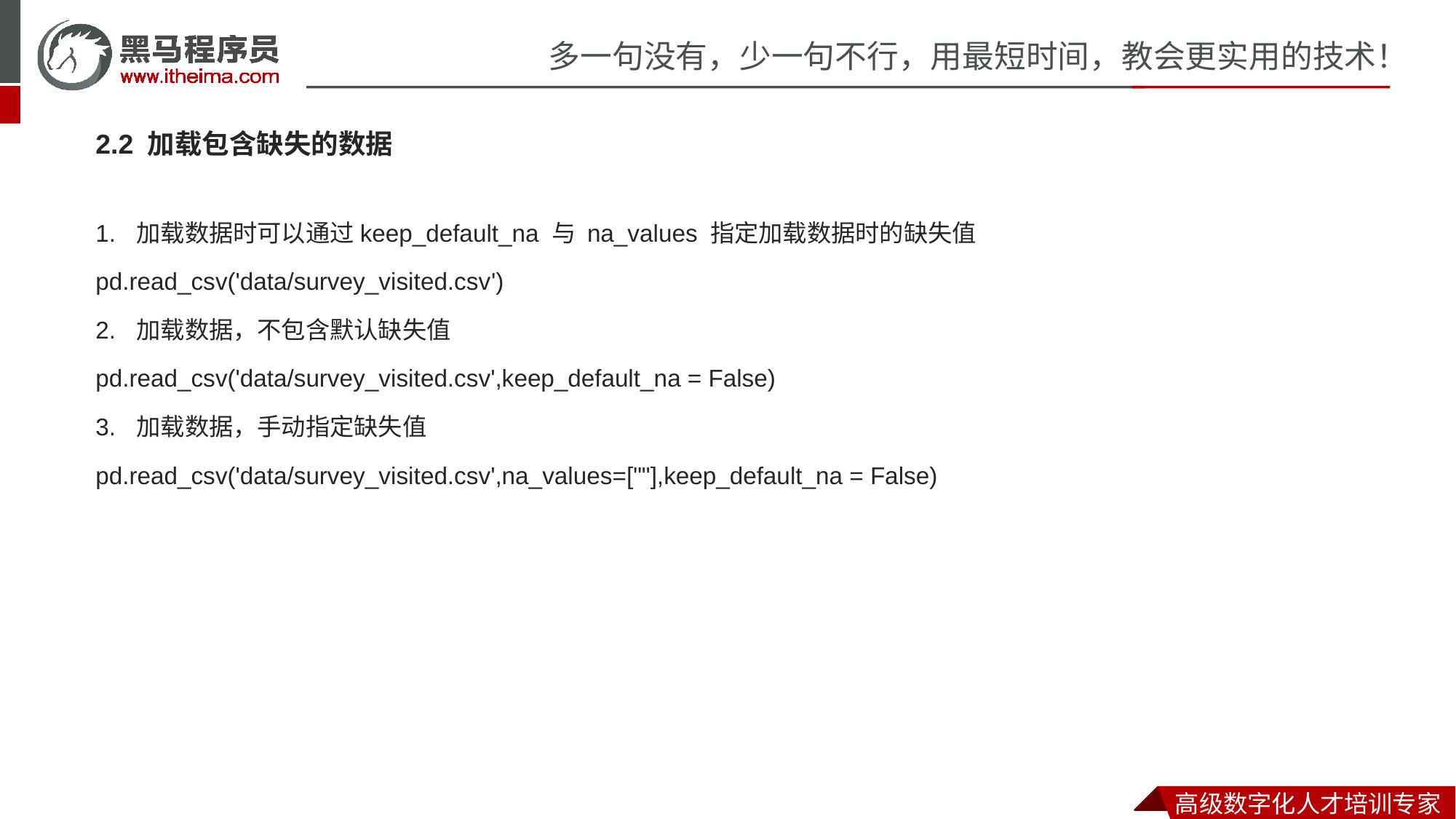

2.2 加载包含缺失的数据
加载数据时可以通过keep_default_na 与 na_values 指定加载数据时的缺失值
pd.read_csv('data/survey_visited.csv')
加载数据，不包含默认缺失值
pd.read_csv('data/survey_visited.csv',keep_default_na = False)
加载数据，手动指定缺失值
pd.read_csv('data/survey_visited.csv',na_values=[""],keep_default_na = False)